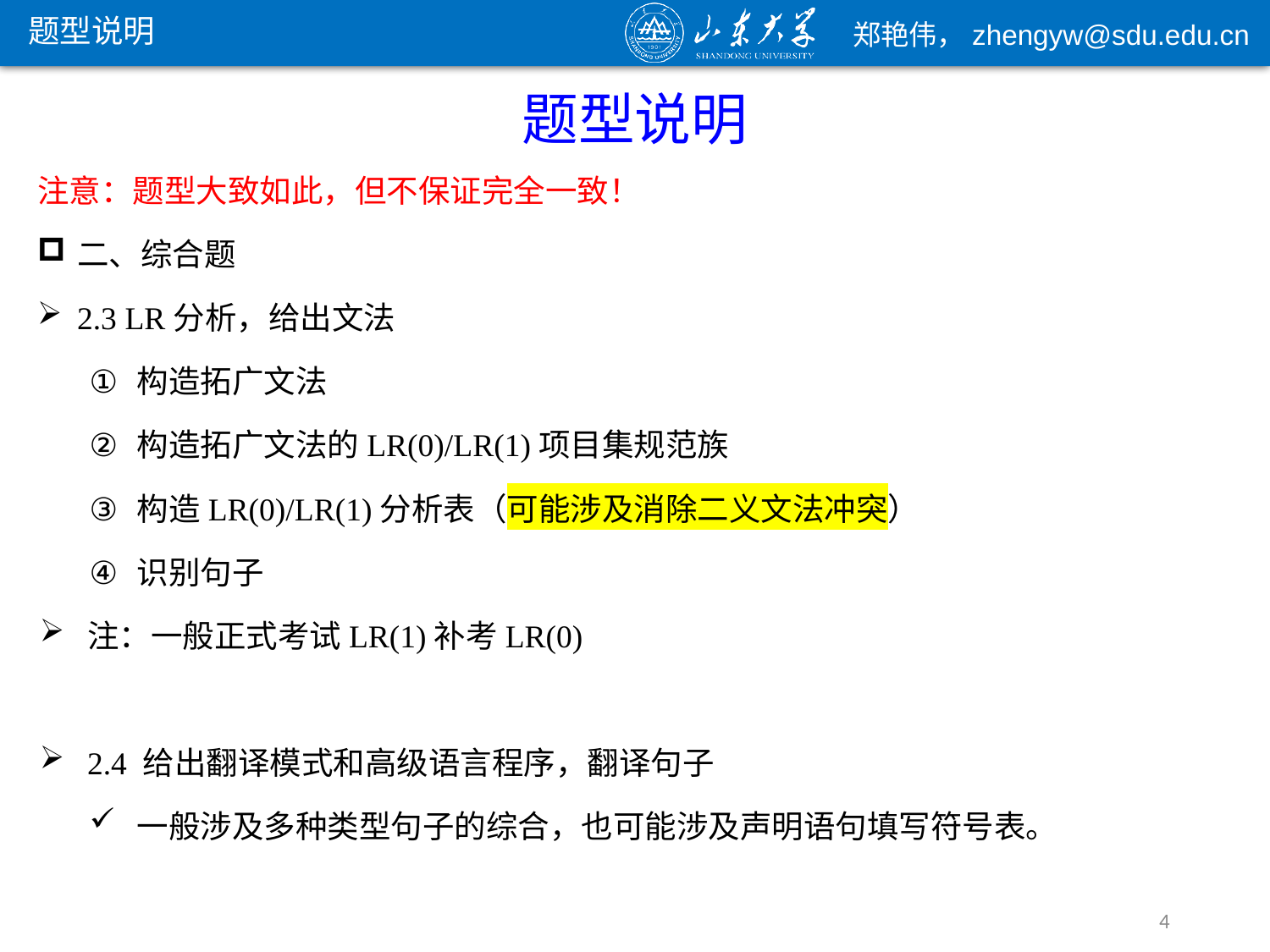

题型说明
题型说明
注意：题型大致如此，但不保证完全一致！
二、综合题
2.3 LR分析，给出文法
构造拓广文法
构造拓广文法的LR(0)/LR(1)项目集规范族
构造LR(0)/LR(1)分析表（可能涉及消除二义文法冲突）
识别句子
注：一般正式考试LR(1)补考LR(0)

2.4 给出翻译模式和高级语言程序，翻译句子
一般涉及多种类型句子的综合，也可能涉及声明语句填写符号表。
4